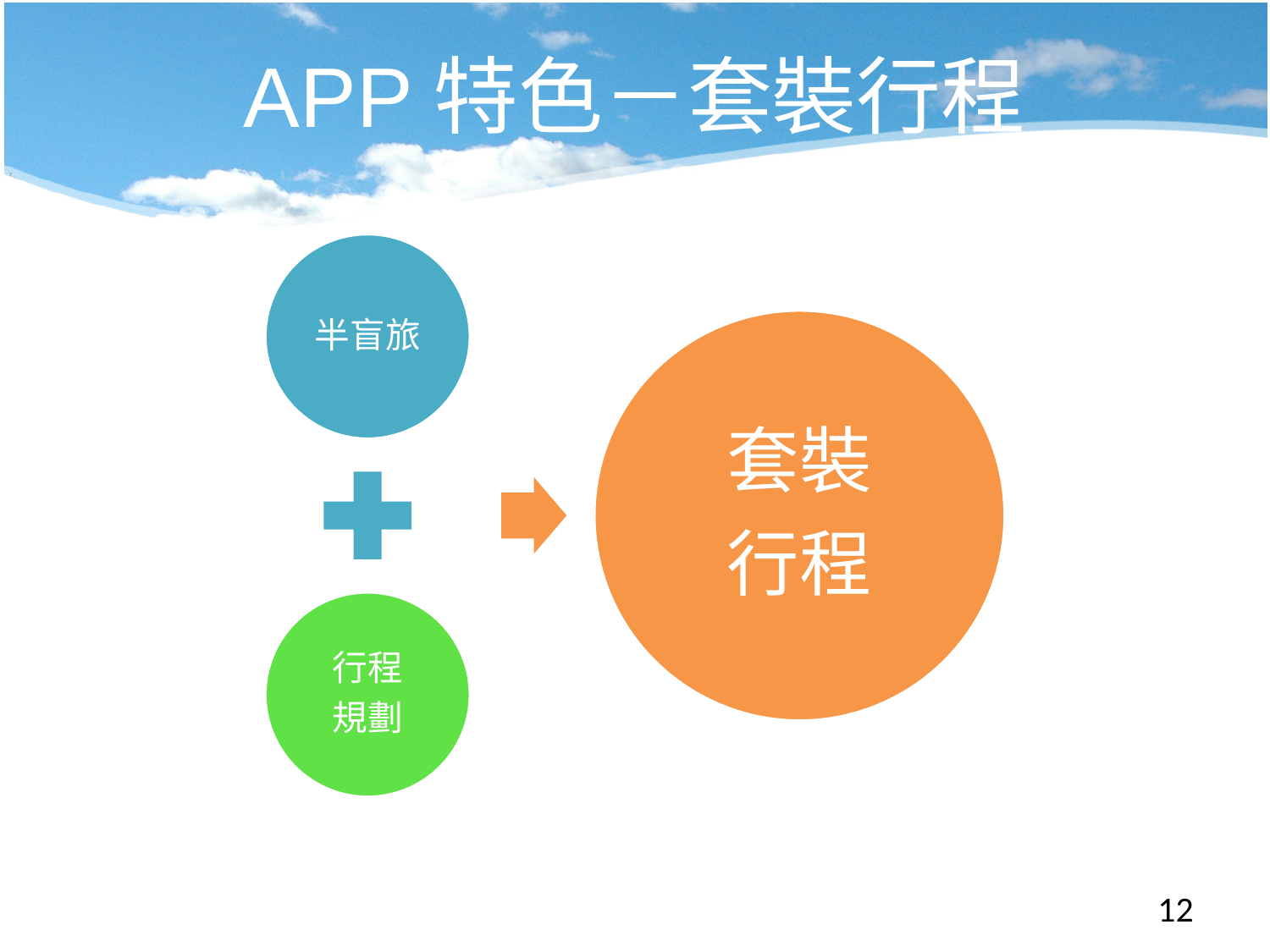

# APP特色－套裝行程
半盲旅

行程
規劃

套裝
行程
12